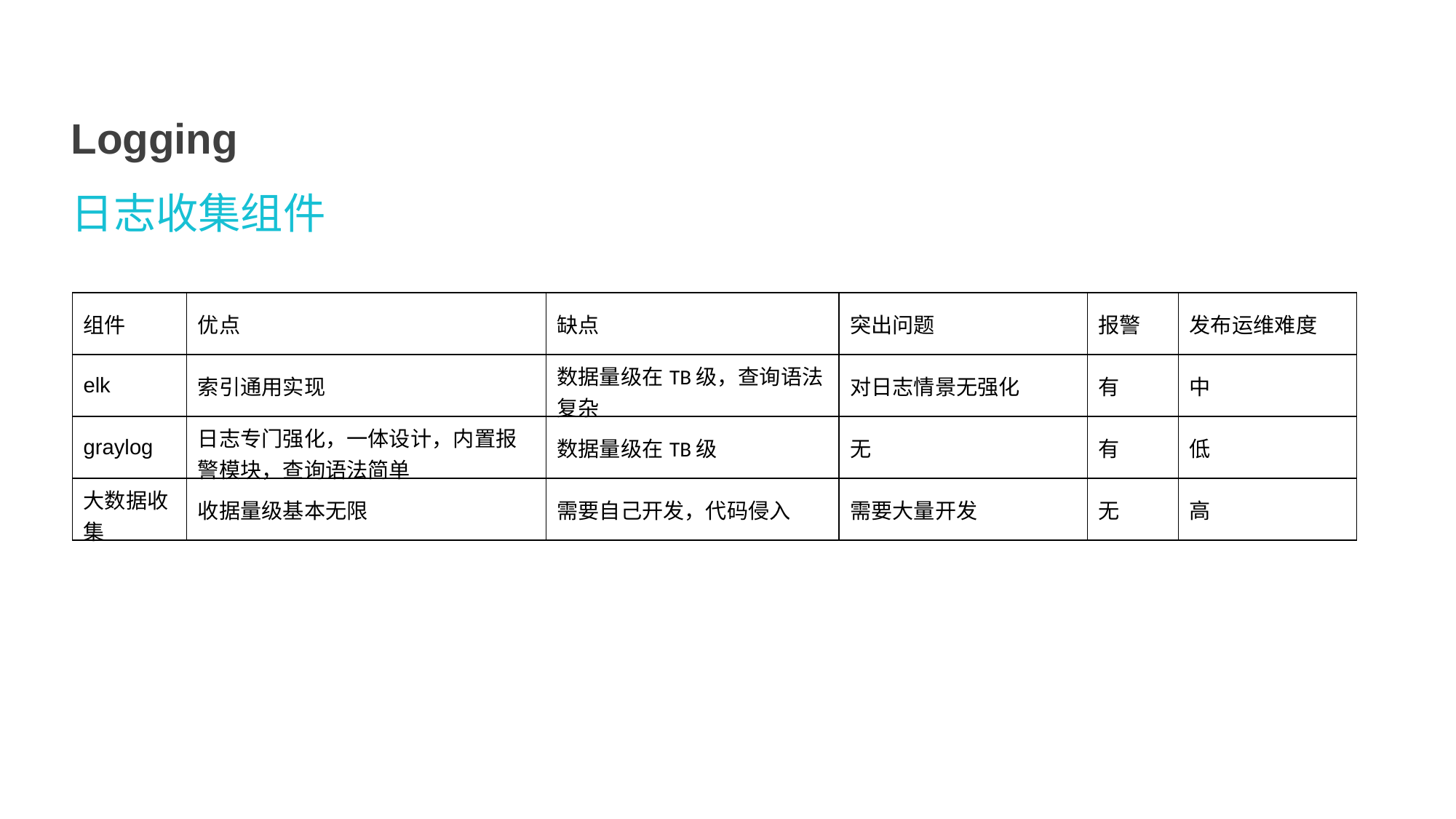

组织结构合并方案
Logging
reorganization
日志收集组件
基础架构技术人员分职责合并

业务技术人员慢慢合并

根据个人意愿与能力调整开发职责

以上纯属个人认为比较合理的情况

| 组件 | 优点 | 缺点 | 突出问题 | 报警 | 发布运维难度 |
| --- | --- | --- | --- | --- | --- |
| elk | 索引通用实现 | 数据量级在TB级，查询语法复杂 | 对日志情景无强化 | 有 | 中 |
| graylog | 日志专门强化，一体设计，内置报警模块，查询语法简单 | 数据量级在TB级 | 无 | 有 | 低 |
| 大数据收集 | 收据量级基本无限 | 需要自己开发，代码侵入 | 需要大量开发 | 无 | 高 |